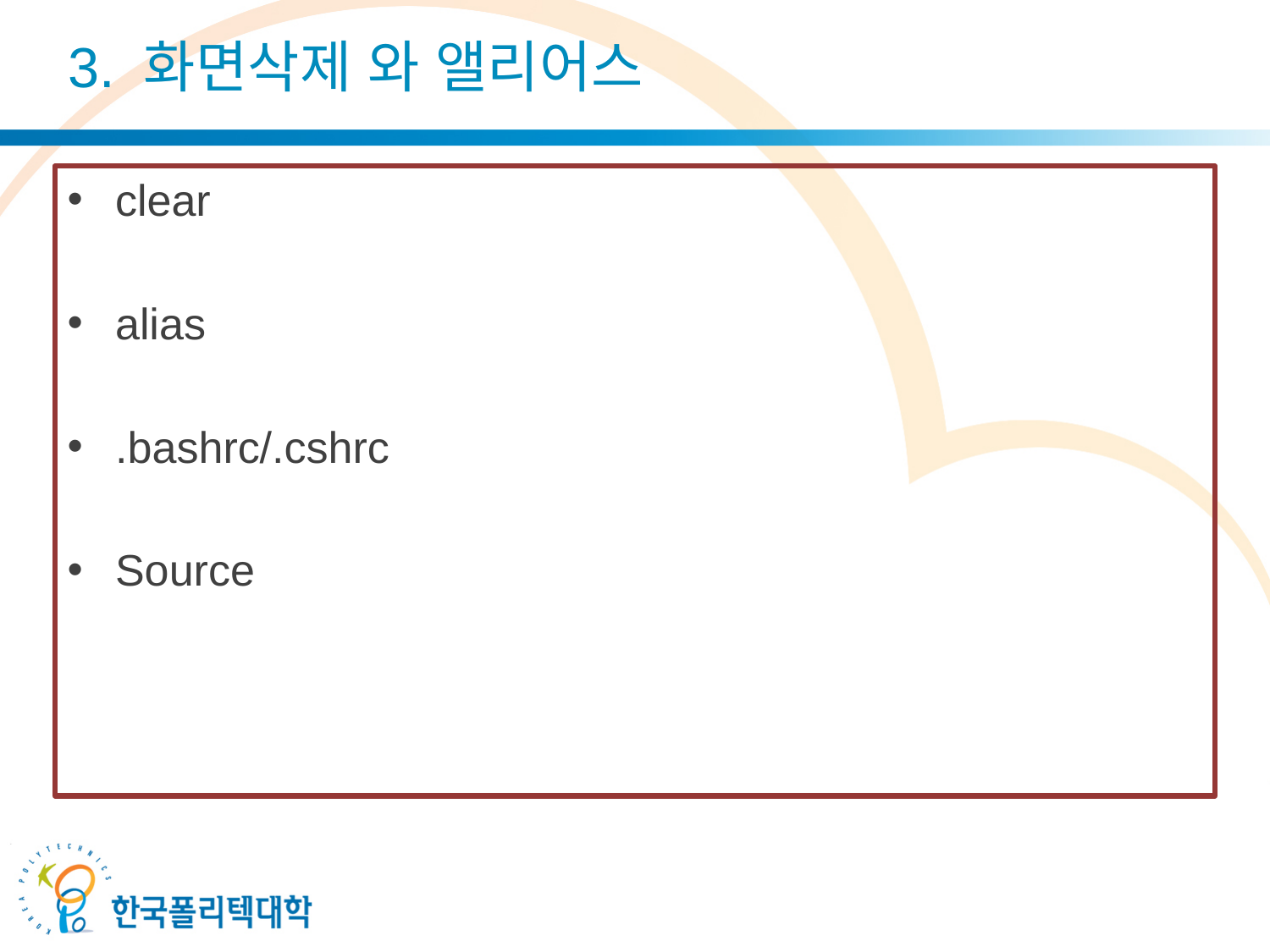

# 3. 화면삭제 와 앨리어스
clear

alias

.bashrc/.cshrc

Source